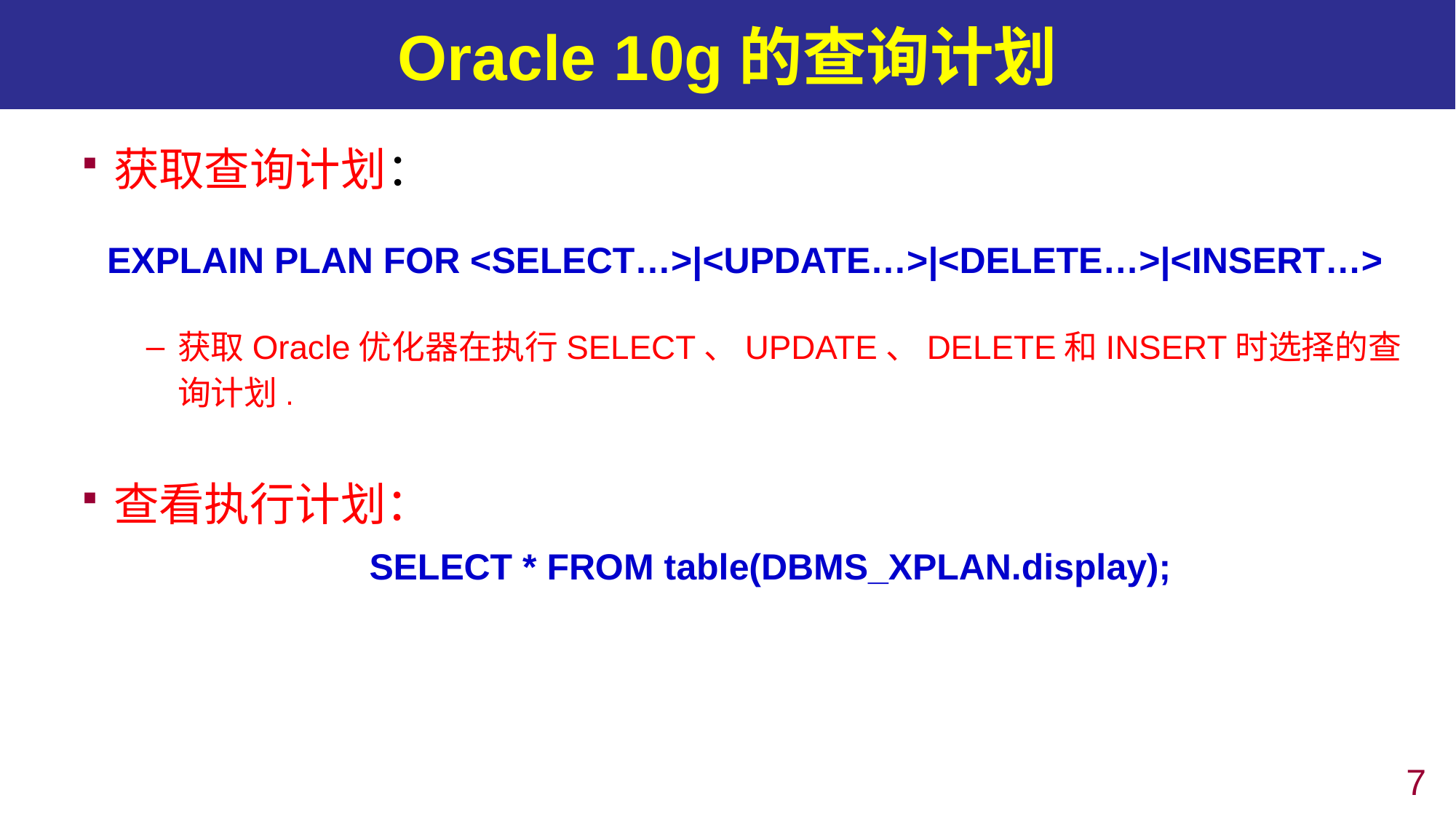

# Oracle 10g的查询计划
获取查询计划：

EXPLAIN PLAN FOR <SELECT…>|<UPDATE…>|<DELETE…>|<INSERT…>

获取Oracle优化器在执行SELECT、UPDATE、DELETE和INSERT时选择的查询计划.

查看执行计划：
     SELECT * FROM table(DBMS_XPLAN.display);

7